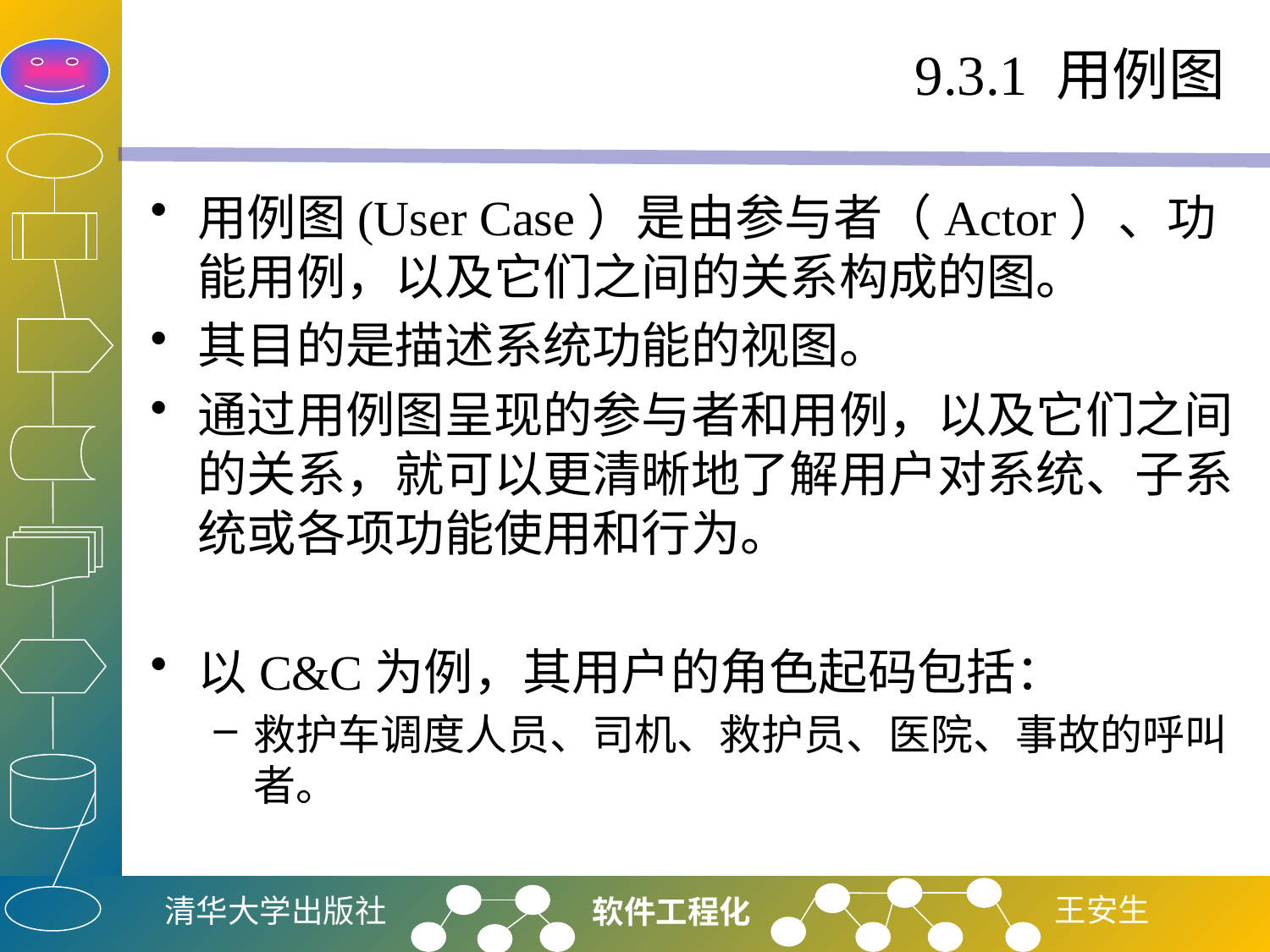

# 9.3.1 用例图
用例图(User Case）是由参与者（Actor）、功能用例，以及它们之间的关系构成的图。
其目的是描述系统功能的视图。
通过用例图呈现的参与者和用例，以及它们之间的关系，就可以更清晰地了解用户对系统、子系统或各项功能使用和行为。

以C&C为例，其用户的角色起码包括：
救护车调度人员、司机、救护员、医院、事故的呼叫者。